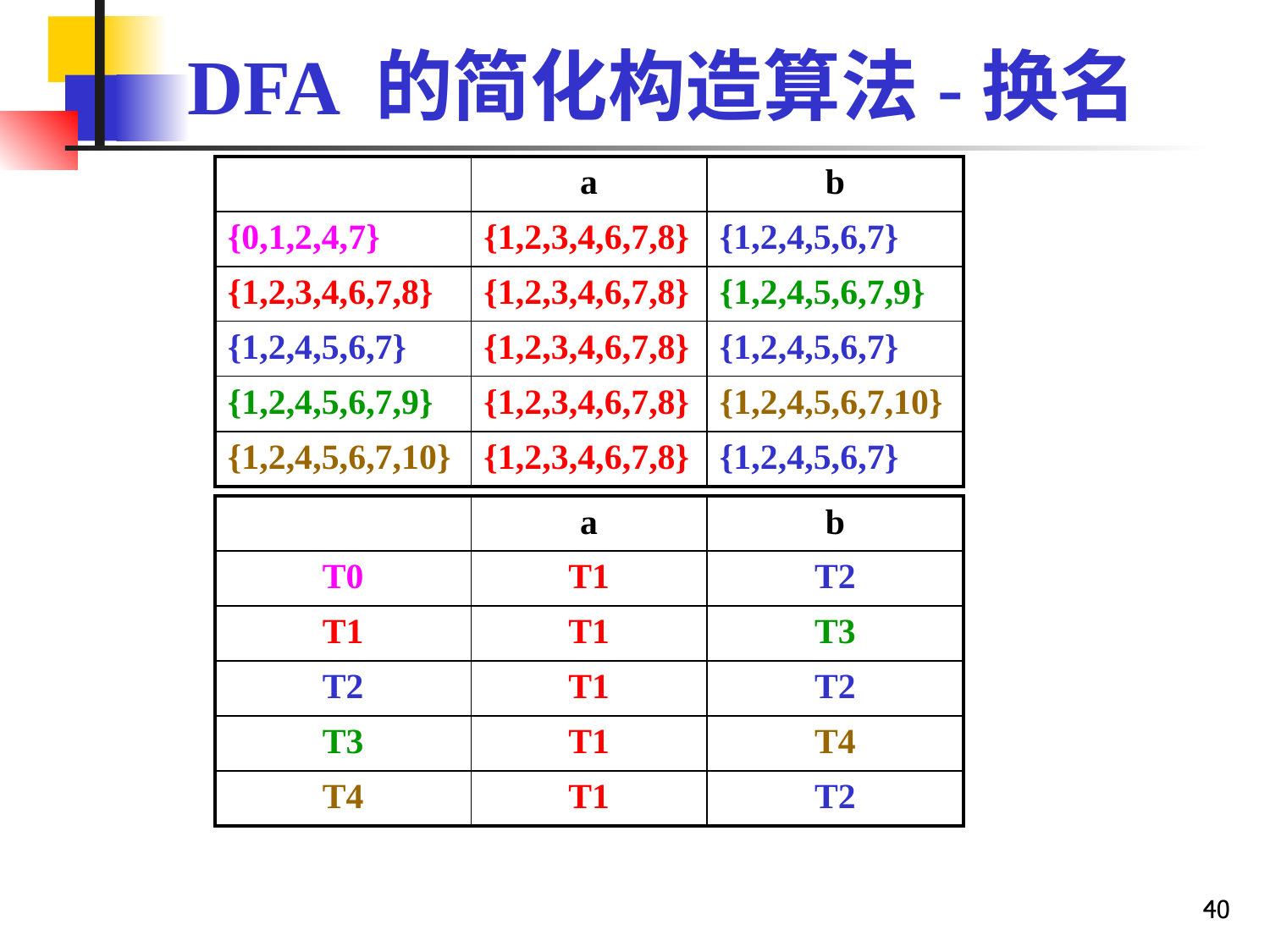

# DFA 的简化构造算法-换名
|  | a | b |
| --- | --- | --- |
| {0,1,2,4,7} | {1,2,3,4,6,7,8} | {1,2,4,5,6,7} |
| {1,2,3,4,6,7,8} | {1,2,3,4,6,7,8} | {1,2,4,5,6,7,9} |
| {1,2,4,5,6,7} | {1,2,3,4,6,7,8} | {1,2,4,5,6,7} |
| {1,2,4,5,6,7,9} | {1,2,3,4,6,7,8} | {1,2,4,5,6,7,10} |
| {1,2,4,5,6,7,10} | {1,2,3,4,6,7,8} | {1,2,4,5,6,7} |
|  | a | b |
| --- | --- | --- |
| T0 | T1 | T2 |
| T1 | T1 | T3 |
| T2 | T1 | T2 |
| T3 | T1 | T4 |
| T4 | T1 | T2 |
40